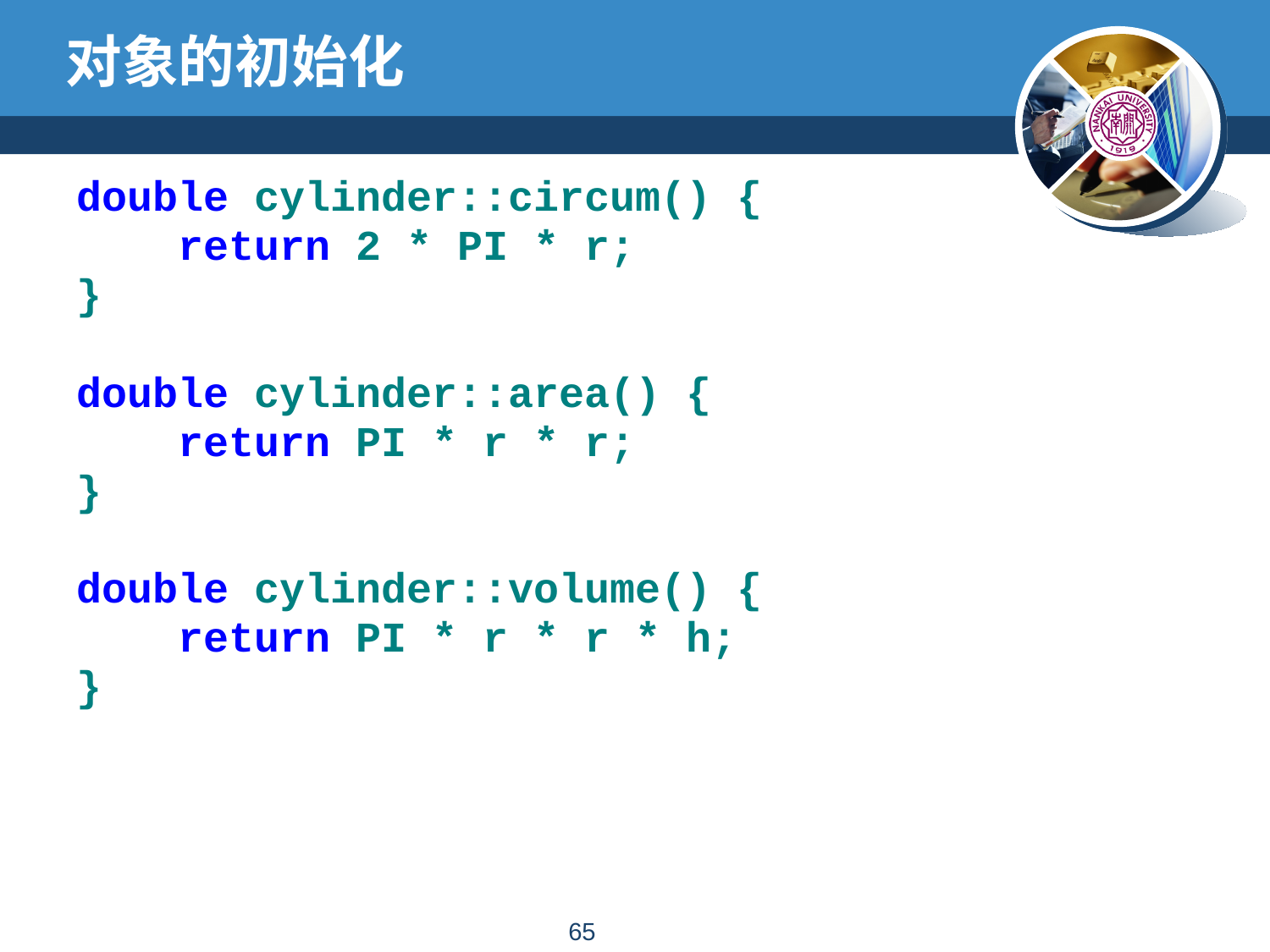

# 对象的初始化
double cylinder::circum() {
    return 2 * PI * r;
}

double cylinder::area() {
    return PI * r * r;
}

double cylinder::volume() {
    return PI * r * r * h;
}

65